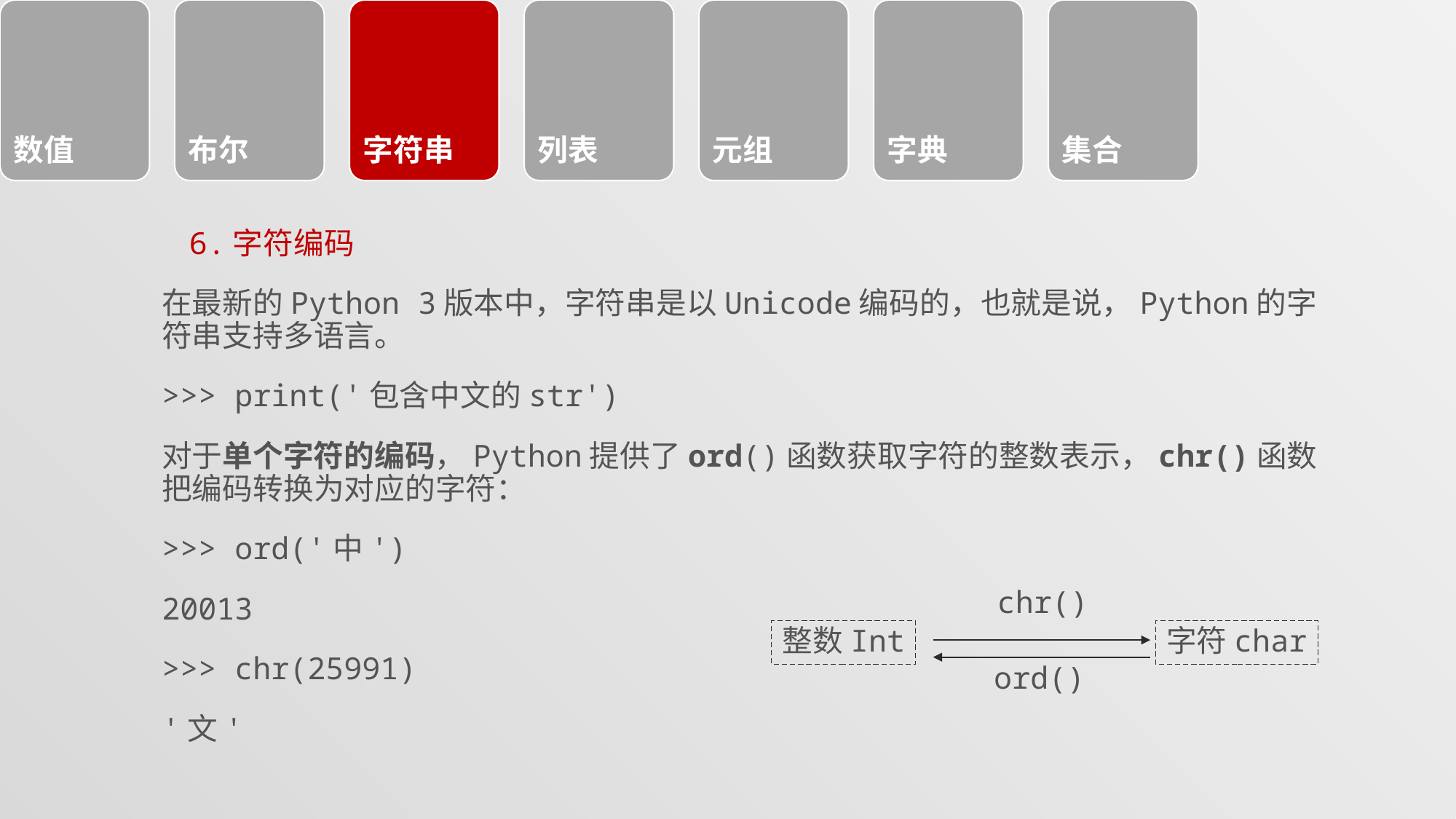

#
6.字符编码
在最新的Python 3版本中，字符串是以Unicode编码的，也就是说，Python的字符串支持多语言。
>>> print('包含中文的str')
对于单个字符的编码，Python提供了ord()函数获取字符的整数表示，chr()函数把编码转换为对应的字符：
>>> ord('中')
20013
>>> chr(25991)
'文'
chr()
整数Int
字符char
ord()